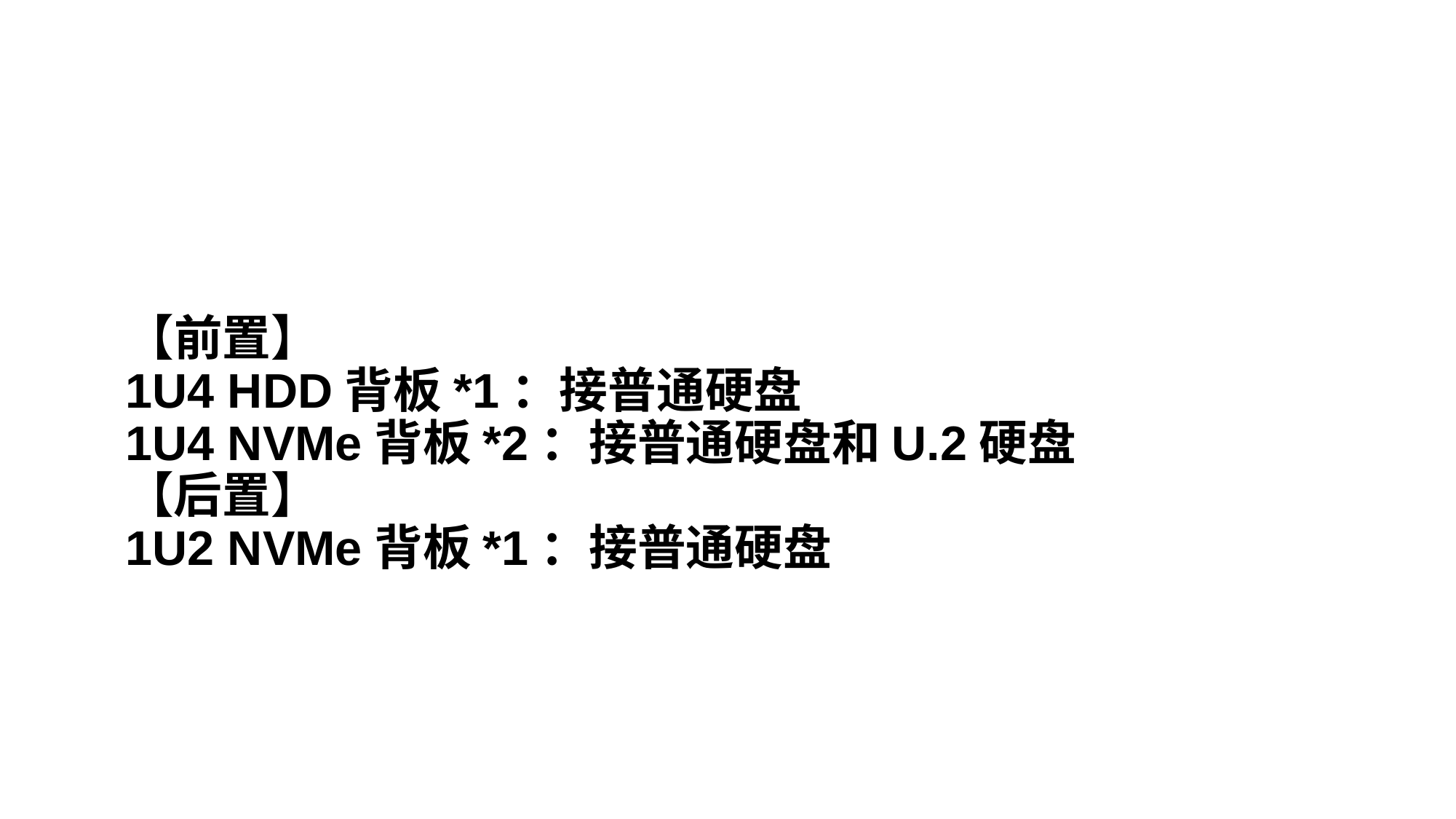

# 【前置】 1U4 HDD背板*1：接普通硬盘 1U4 NVMe背板*2：接普通硬盘和U.2硬盘 【后置】 1U2 NVMe背板*1：接普通硬盘